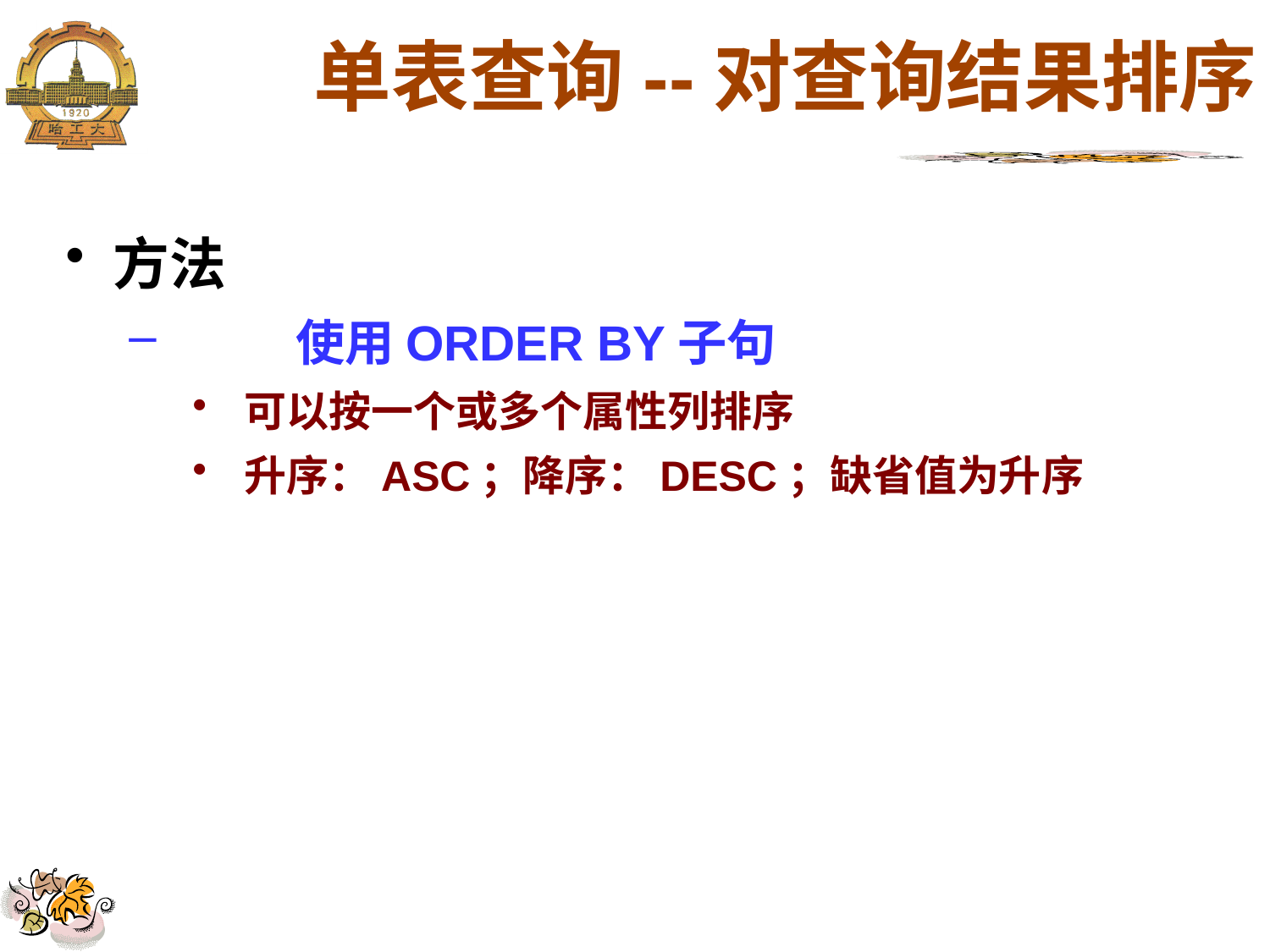

# 单表查询--对查询结果排序
方法
 	使用ORDER BY子句
 可以按一个或多个属性列排序
 升序：ASC；降序：DESC；缺省值为升序